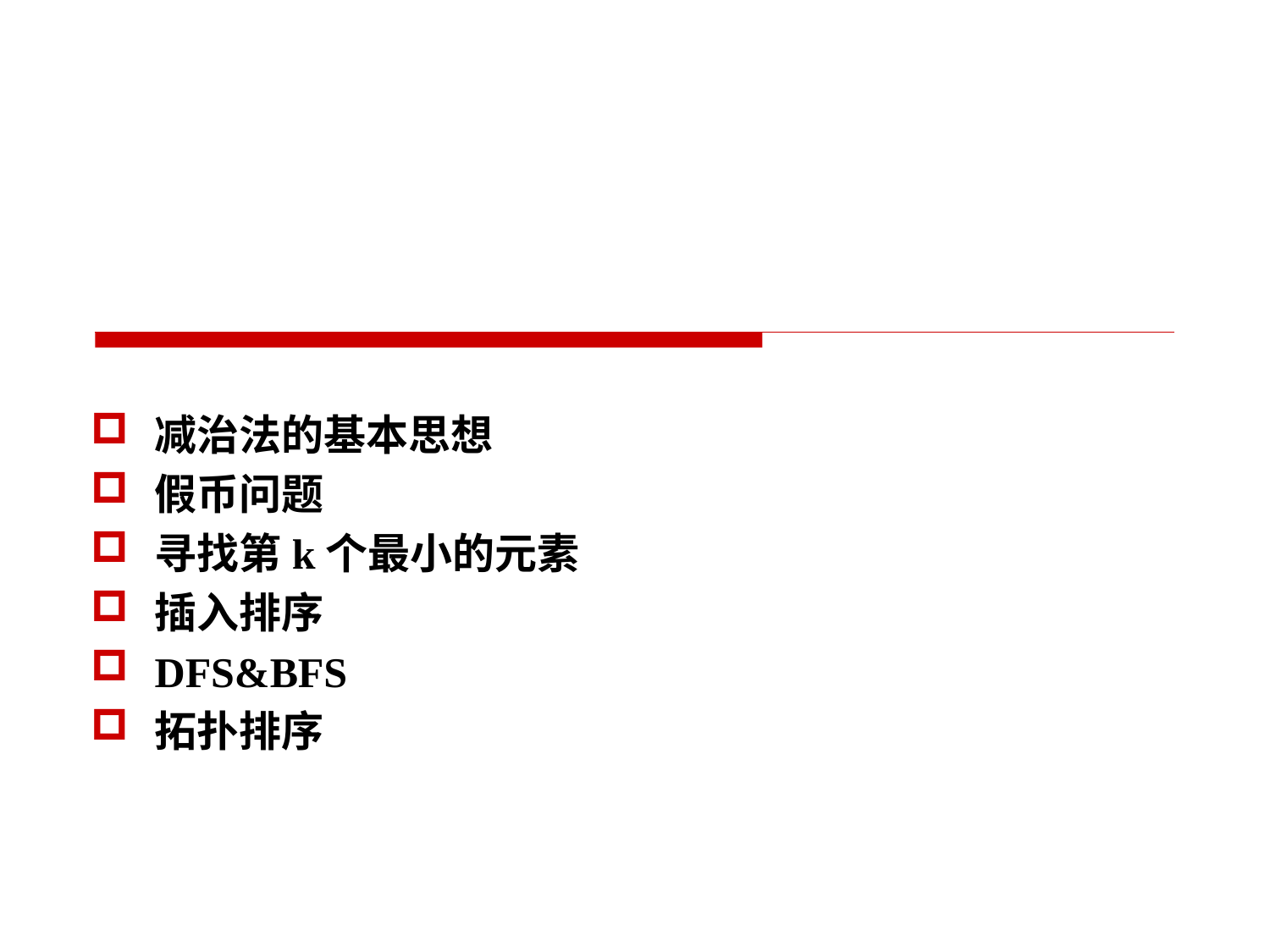

# Decrease and Conquer (减治法)
减治法的基本思想
假币问题
寻找第k个最小的元素
插入排序
DFS&BFS
拓扑排序